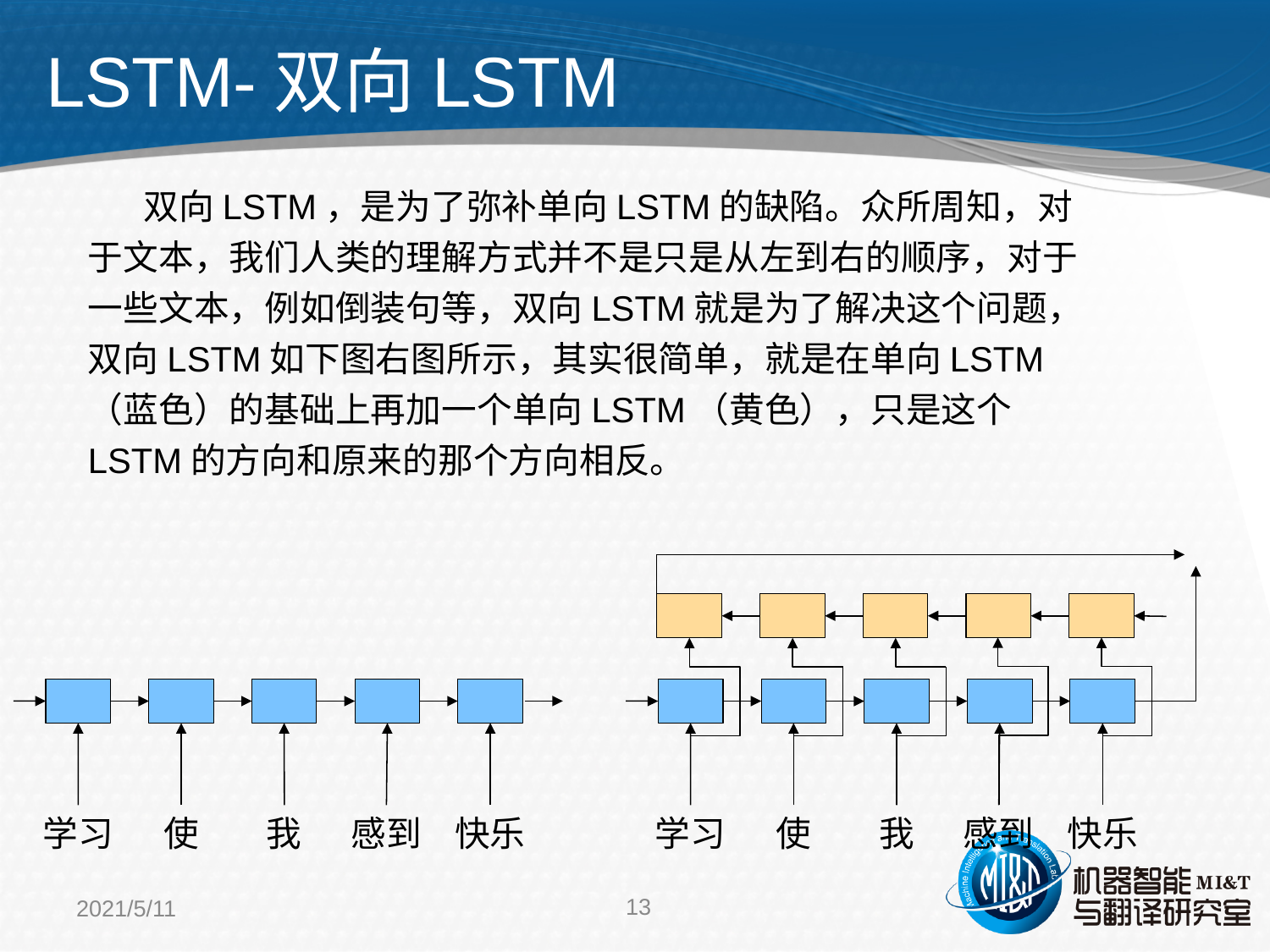

LSTM-双向LSTM
      双向LSTM，是为了弥补单向LSTM的缺陷。众所周知，对于文本，我们人类的理解方式并不是只是从左到右的顺序，对于一些文本，例如倒装句等，双向LSTM就是为了解决这个问题，双向LSTM如下图右图所示，其实很简单，就是在单向LSTM（蓝色）的基础上再加一个单向LSTM（黄色），只是这个LSTM的方向和原来的那个方向相反。

学习
使
我
感到
快乐

学习
使
我
感到
快乐
13
2021/5/11